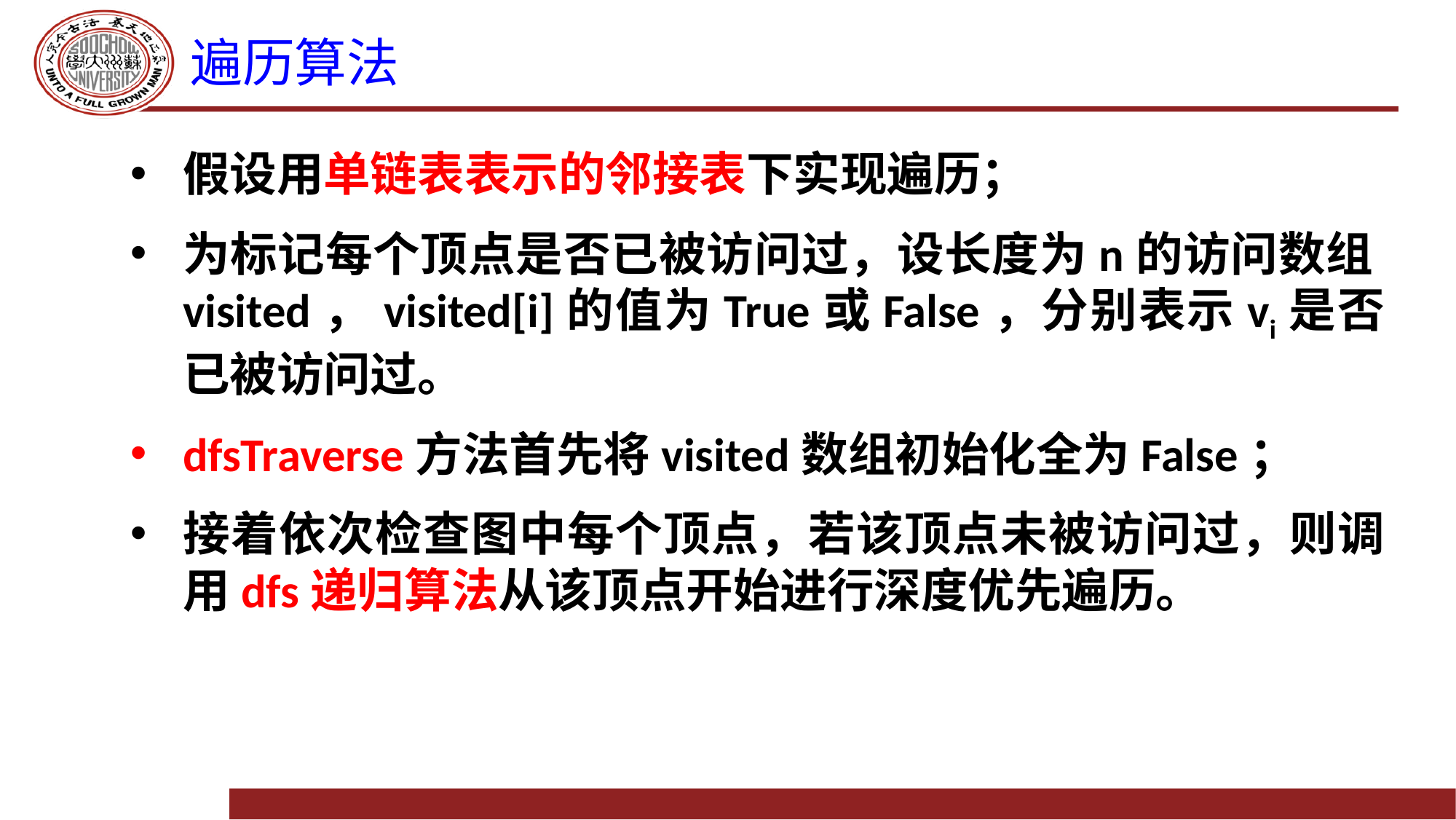

# 遍历算法
假设用单链表表示的邻接表下实现遍历；
为标记每个顶点是否已被访问过，设长度为n的访问数组visited，visited[i]的值为True或False，分别表示vi是否已被访问过。
dfsTraverse方法首先将visited数组初始化全为False；
接着依次检查图中每个顶点，若该顶点未被访问过，则调用dfs递归算法从该顶点开始进行深度优先遍历。